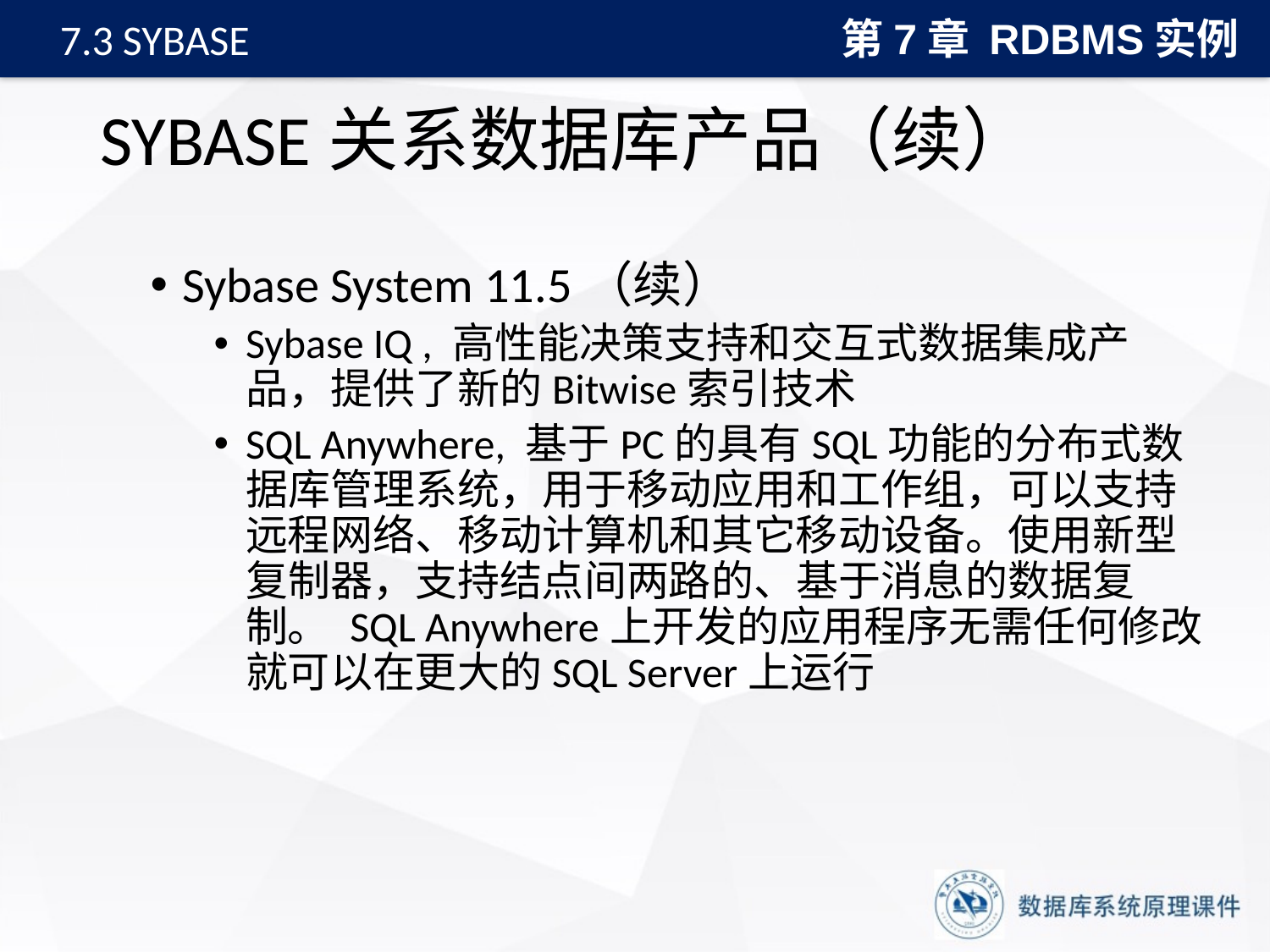

第7章 RDBMS实例
7.3 SYBASE
# SYBASE关系数据库产品（续）
Sybase System 11.5（续）
Sybase IQ , 高性能决策支持和交互式数据集成产品，提供了新的Bitwise索引技术
SQL Anywhere, 基于PC的具有SQL功能的分布式数据库管理系统，用于移动应用和工作组，可以支持远程网络、移动计算机和其它移动设备。使用新型复制器，支持结点间两路的、基于消息的数据复制。 SQL Anywhere上开发的应用程序无需任何修改就可以在更大的SQL Server上运行